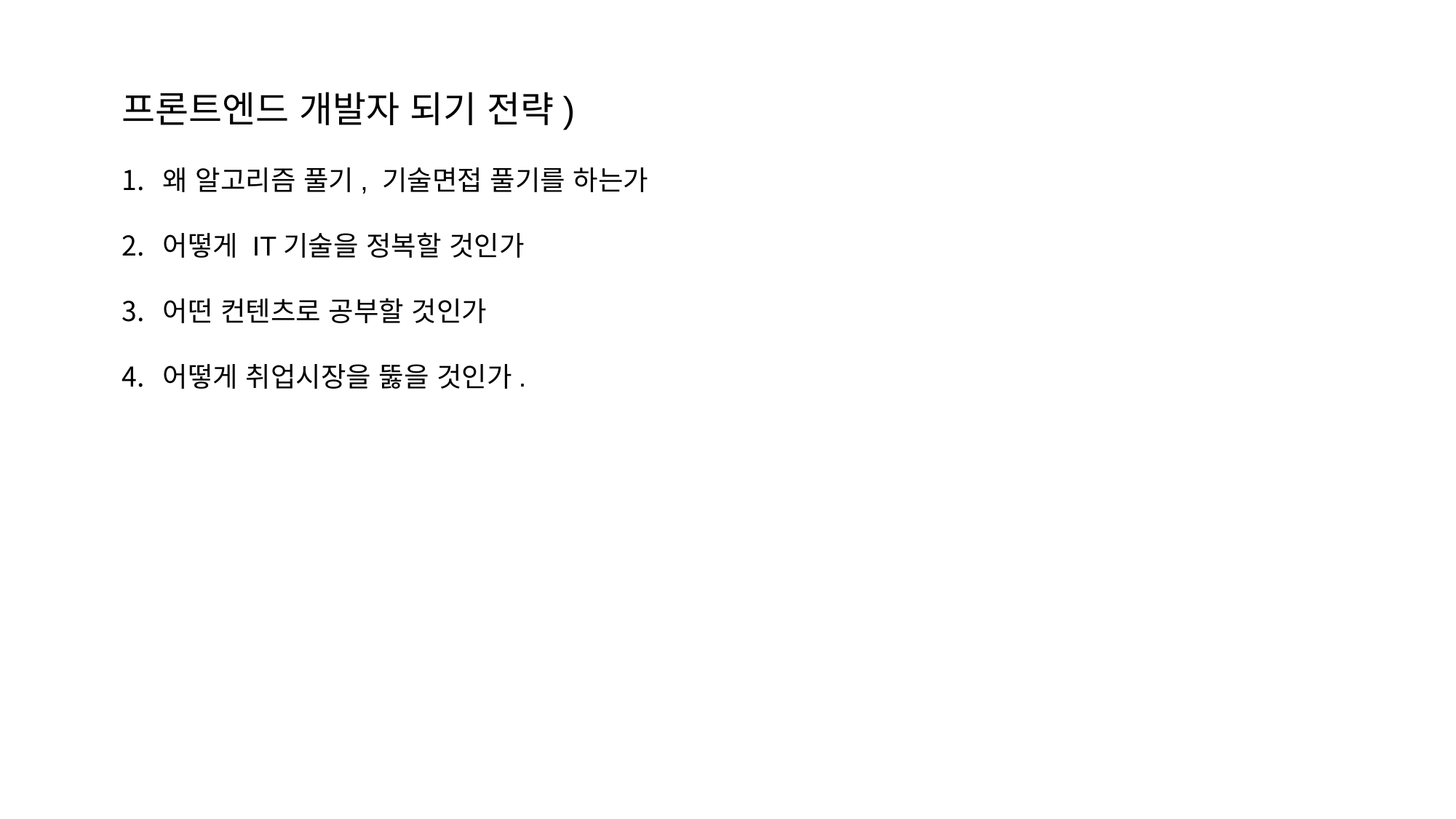

프론트엔드 개발자 되기 전략)

왜 알고리즘 풀기, 기술면접 풀기를 하는가

어떻게 IT기술을 정복할 것인가

어떤 컨텐츠로 공부할 것인가

어떻게 취업시장을 뚫을 것인가.